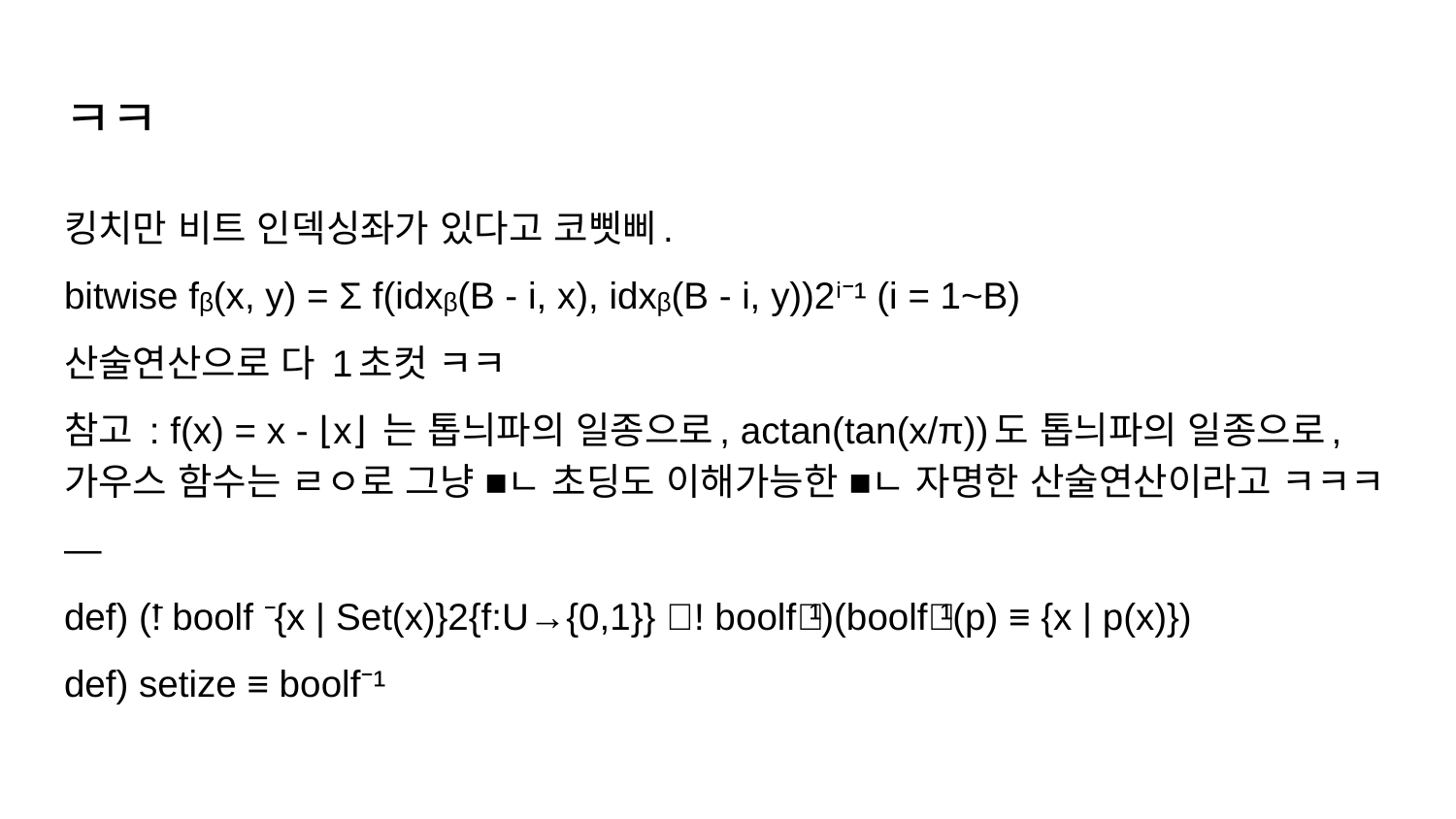

# ㅋㅋ
킹치만 비트 인덱싱좌가 있다고 코삣삐.
bitwise fᵦ(x, y) = Σ f(idxᵦ(B - i, x), idxᵦ(B - i, y))2ⁱ⁻¹ (i = 1~B)
산술연산으로 다 1초컷 ㅋㅋ
참고 : f(x) = x - ⌊x⌋ 는 톱늬파의 일종으로, actan(tan(x/π))도 톱늬파의 일종으로, 가우스 함수는 ㄹㅇ로 그냥 ■ㄴ 초딩도 이해가능한 ■ㄴ 자명한 산술연산이라고 ㅋㅋㅋ
—
def) (∃! boolf ∈ {x | Set(x)}2{f:U→{0,1}} ∃! boolf⁻¹)(boolf⁻¹(p) ≡ {x | p(x)})
def) setize ≡ boolf⁻¹